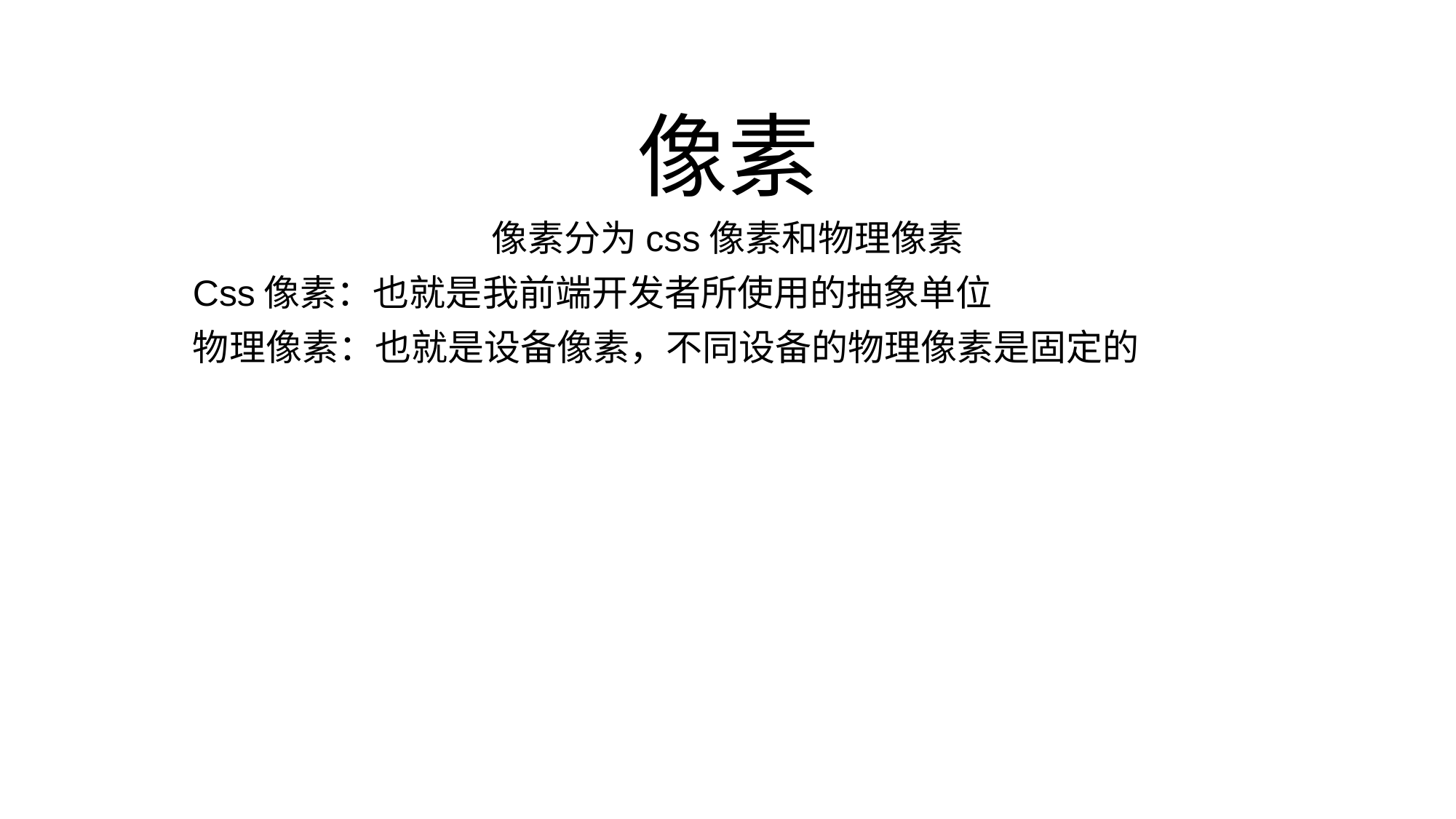

# 像素
像素分为css像素和物理像素
Css像素：也就是我前端开发者所使用的抽象单位
物理像素：也就是设备像素，不同设备的物理像素是固定的